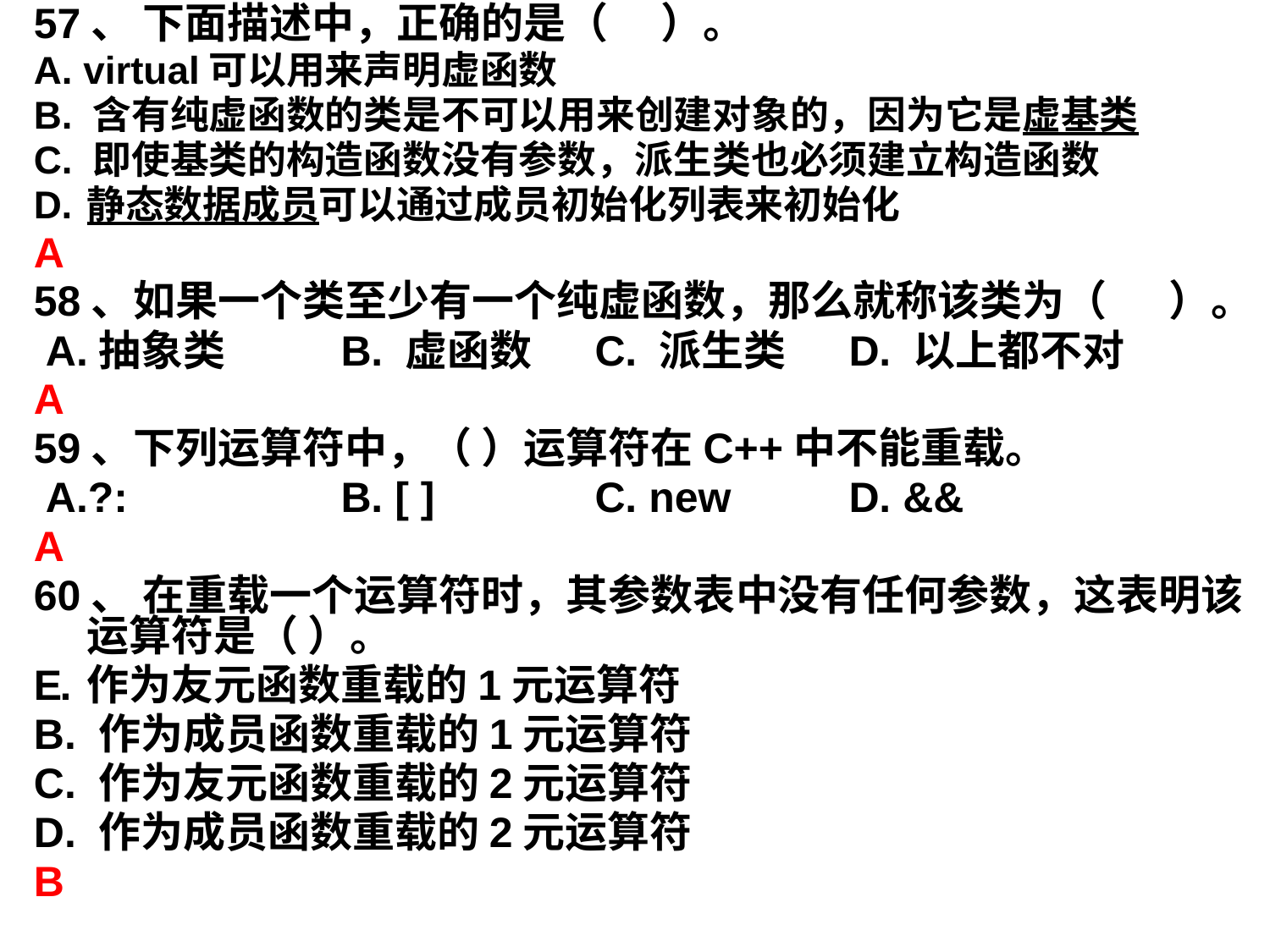

57、 下面描述中，正确的是（　 ）。
A. virtual可以用来声明虚函数
B. 含有纯虚函数的类是不可以用来创建对象的，因为它是虚基类
C. 即使基类的构造函数没有参数，派生类也必须建立构造函数
静态数据成员可以通过成员初始化列表来初始化
A
58、如果一个类至少有一个纯虚函数，那么就称该类为（ 　 ）。
 A.抽象类	B. 虚函数	C. 派生类    	D. 以上都不对
A
59、下列运算符中，（ ）运算符在C++中不能重载。
 A.?:		B. [ ]		C. new	D. &&
A
60、 在重载一个运算符时，其参数表中没有任何参数，这表明该运算符是（ ）。
作为友元函数重载的1元运算符
B. 作为成员函数重载的1元运算符
C. 作为友元函数重载的2元运算符
D. 作为成员函数重载的2元运算符
B